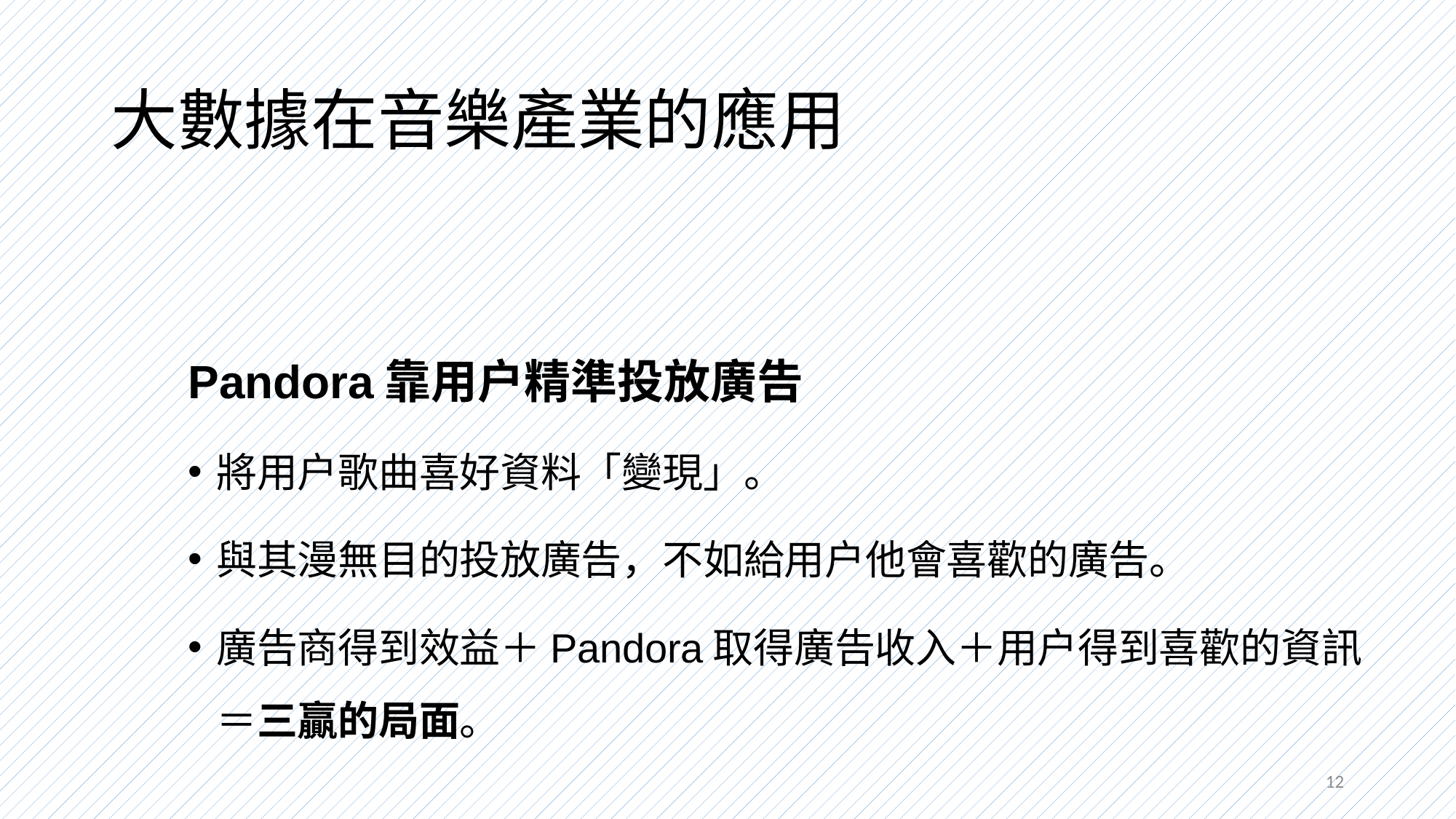

# 大數據在音樂產業的應用
Pandora靠用戶精準投放廣告
將用戶歌曲喜好資料「變現」。
與其漫無目的投放廣告，不如給用戶他會喜歡的廣告。
廣告商得到效益＋Pandora取得廣告收入＋用戶得到喜歡的資訊
＝三贏的局面。
12